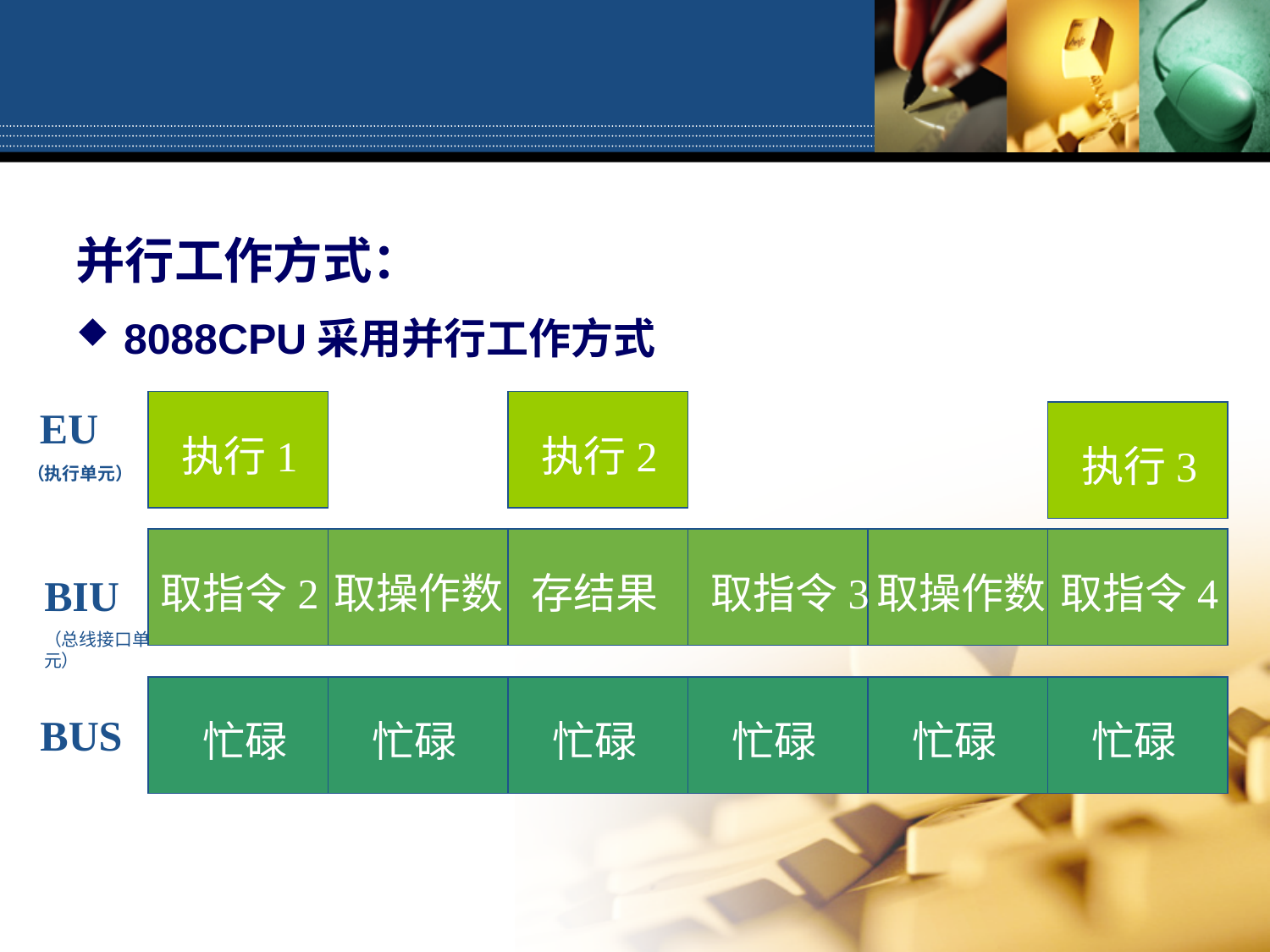

并行工作方式：
8088CPU采用并行工作方式
 EU
（执行单元）

执行1
执行2
执行3

取指令2
取操作数
存结果
取指令3
取操作数
取指令4
BIU
（总线接口单元）

BUS
忙碌
忙碌
忙碌
忙碌
忙碌
忙碌